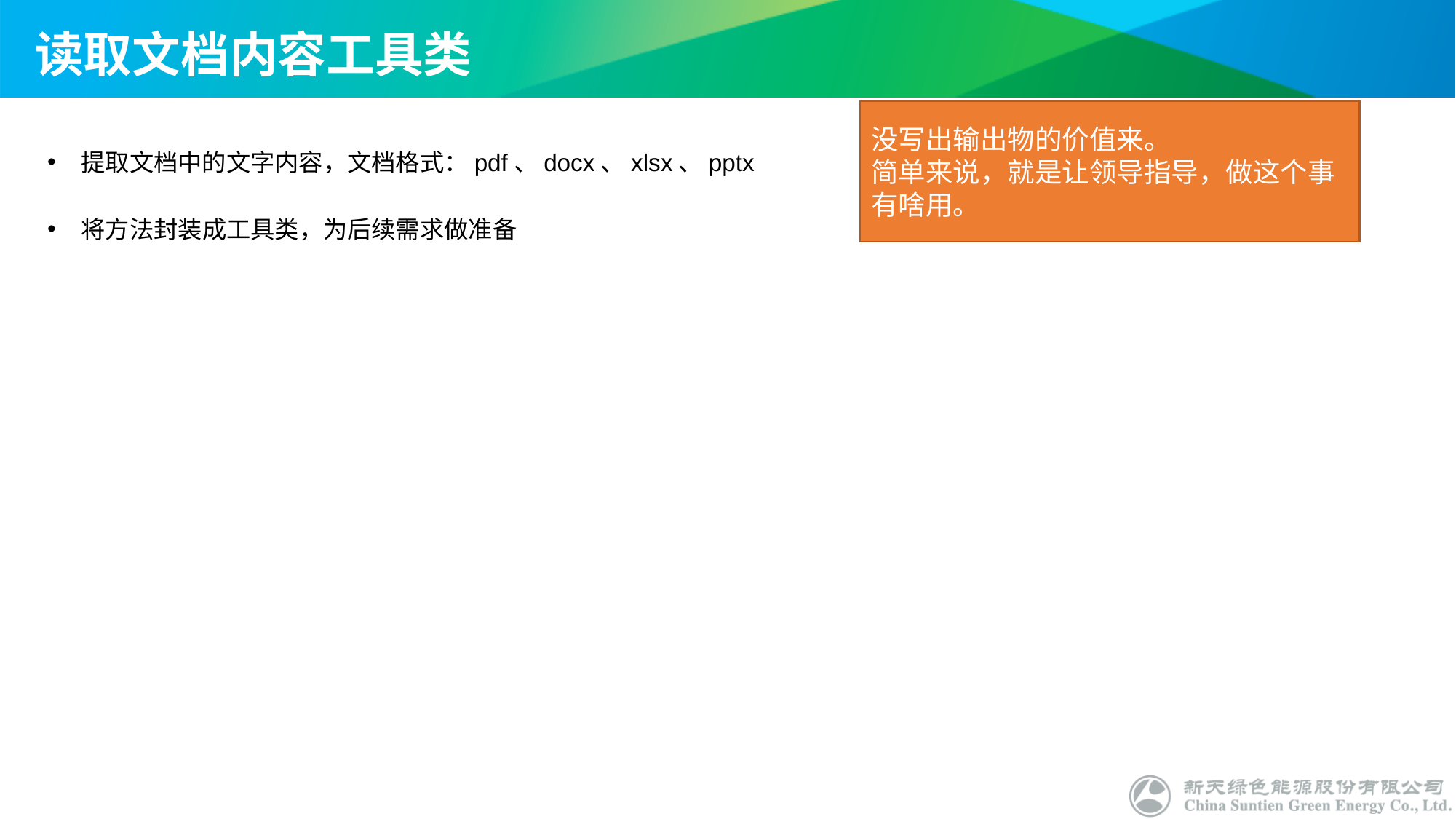

读取文档内容工具类
没写出输出物的价值来。
简单来说，就是让领导指导，做这个事有啥用。
提取文档中的文字内容，文档格式：pdf、docx、xlsx、pptx
将方法封装成工具类，为后续需求做准备